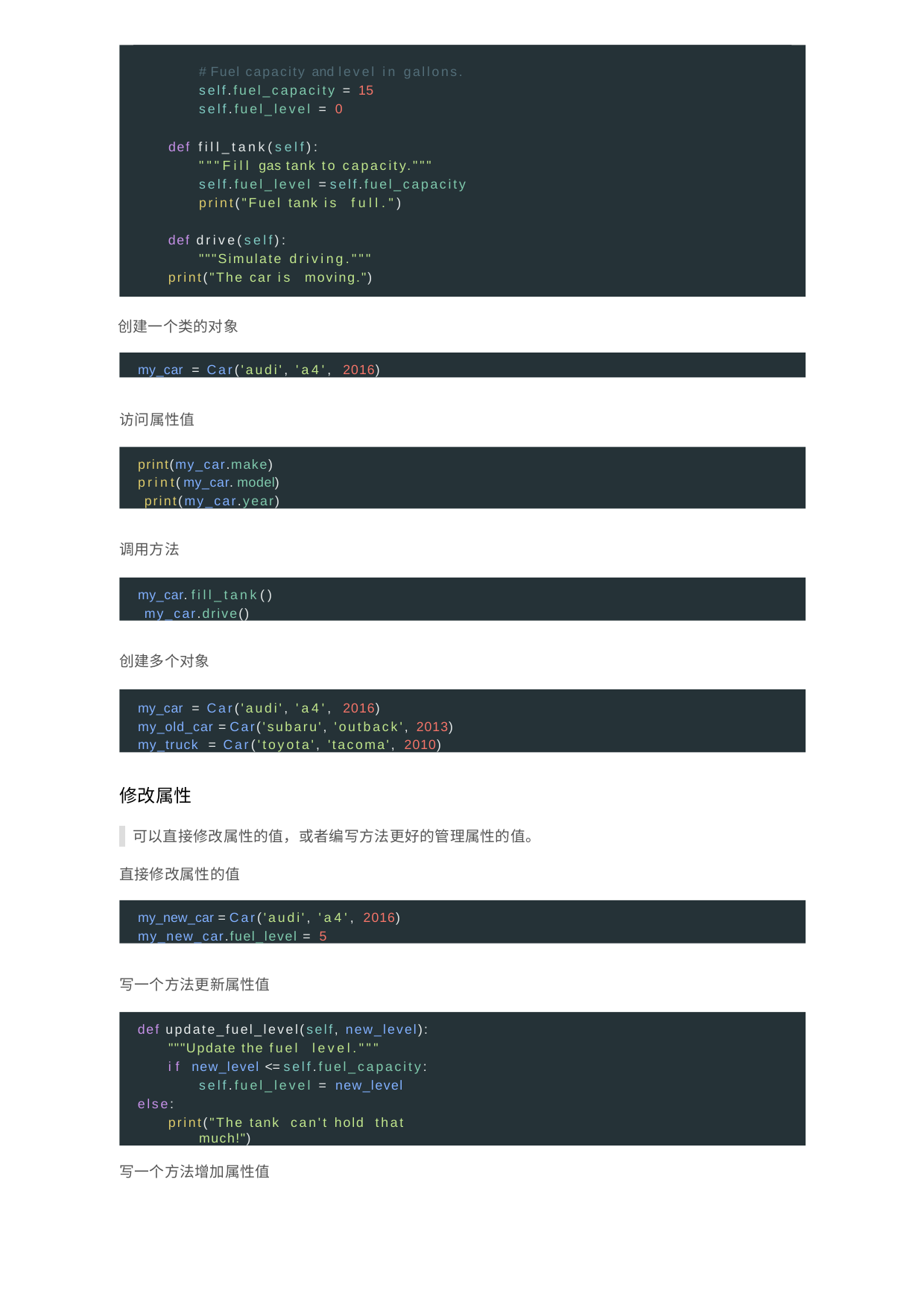

# Fuel capacity and level in gallons.  self.fuel_capacity =  15
self.fuel_level =  0

def fill_tank(self):
"""Fill gas tank to capacity."""  self.fuel_level = self.fuel_capacity  print("Fuel tank is full.")

def drive(self):  """Simulate driving."""
print("The car is moving.")

创建⼀个类的对象
my_car  =  Car('audi', 'a4', 2016)
访问属性值
print(my_car.make)  print(my_car.model)  print(my_car.year)
调⽤⽅法
my_car.fill_tank()  my_car.drive()
创建多个对象
my_car  =  Car('audi', 'a4', 2016)
my_old_car = Car('subaru', 'outback', 2013)  my_truck  =  Car('toyota', 'tacoma', 2010)
修改属性

可以直接修改属性的值，或者编写方法更好的管理属性的值。

直接修改属性的值

my_new_car = Car('audi', 'a4', 2016)  my_new_car.fuel_level =  5
写⼀个⽅法更新属性值
def update_fuel_level(self, new_level):  """Update the fuel  level."""
if new_level <= self.fuel_capacity:  self.fuel_level =  new_level
else:
print("The tank  can't hold  that much!")
写⼀个⽅法增加属性值